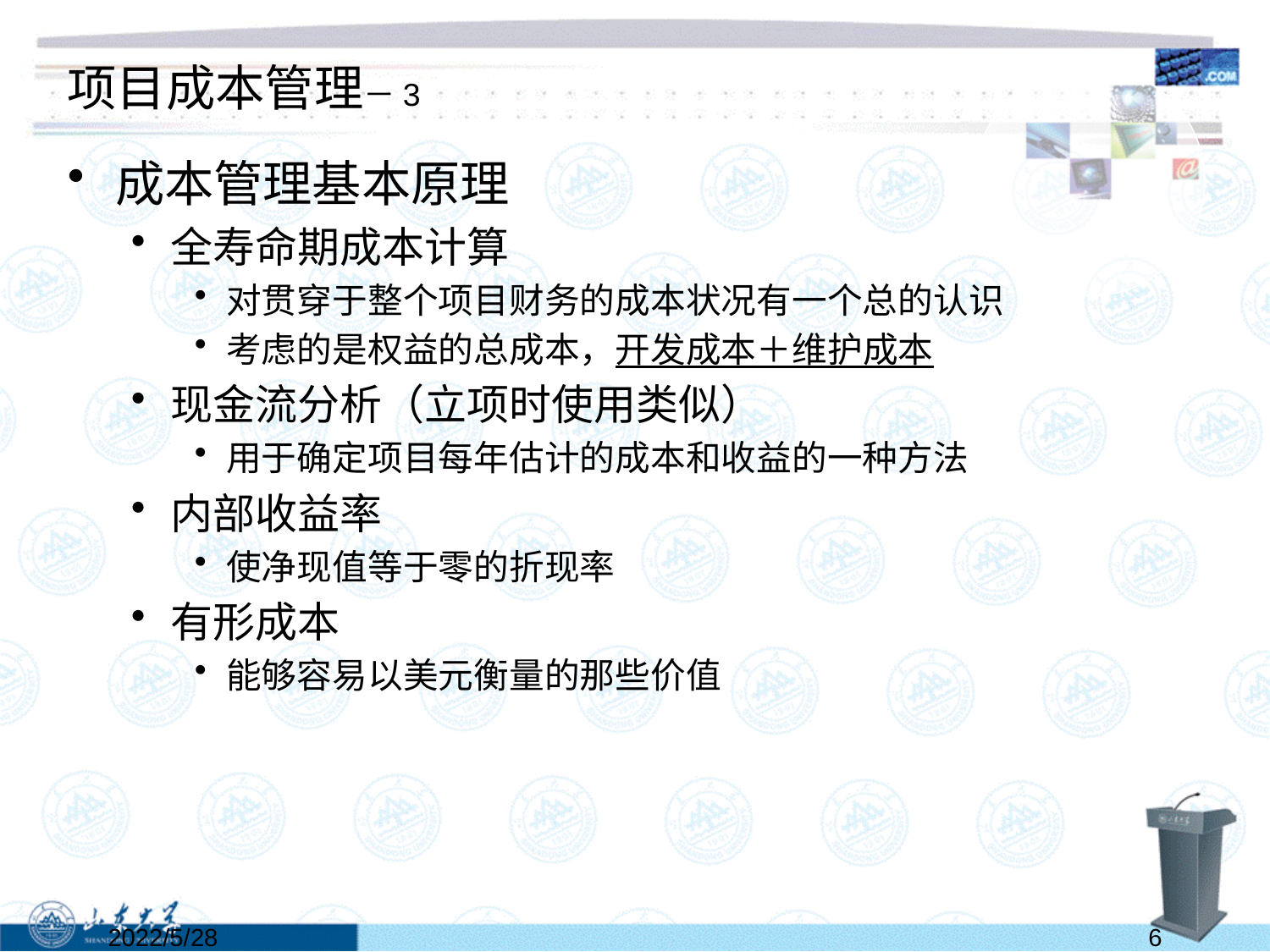

# 项目成本管理－3
成本管理基本原理
全寿命期成本计算
对贯穿于整个项目财务的成本状况有一个总的认识
考虑的是权益的总成本，开发成本＋维护成本
现金流分析（立项时使用类似）
用于确定项目每年估计的成本和收益的一种方法
内部收益率
使净现值等于零的折现率
有形成本
能够容易以美元衡量的那些价值
2022/5/28
6